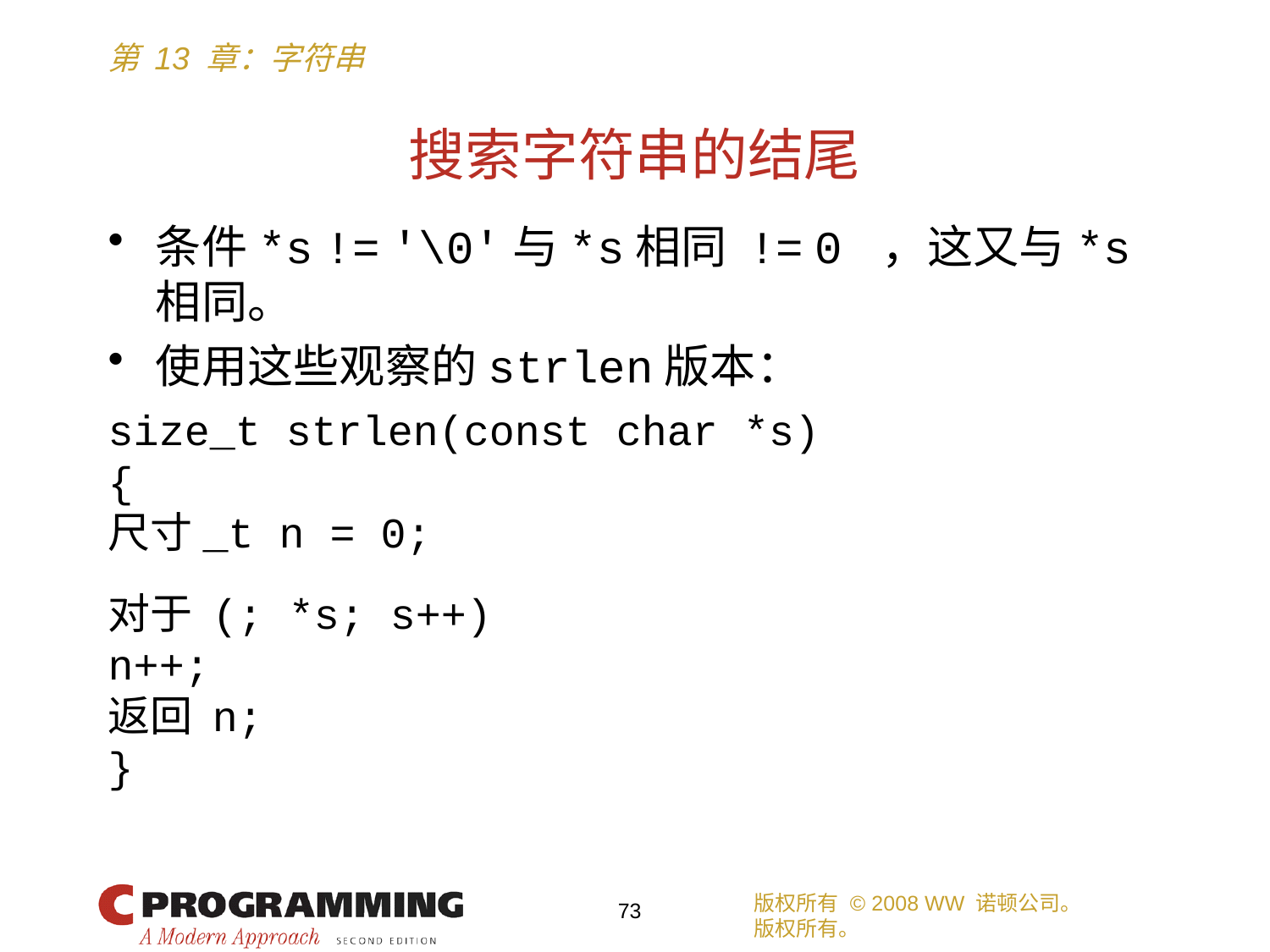

# 搜索字符串的结尾
条件*s != '\0'与*s相同 != 0 ，这又与*s相同。
使用这些观察的strlen版本：
size_t strlen(const char *s)
{
尺寸_t n = 0;

对于 (; *s; s++)
n++;
返回 n;
}
版权所有 © 2008 WW 诺顿公司。
版权所有。
73